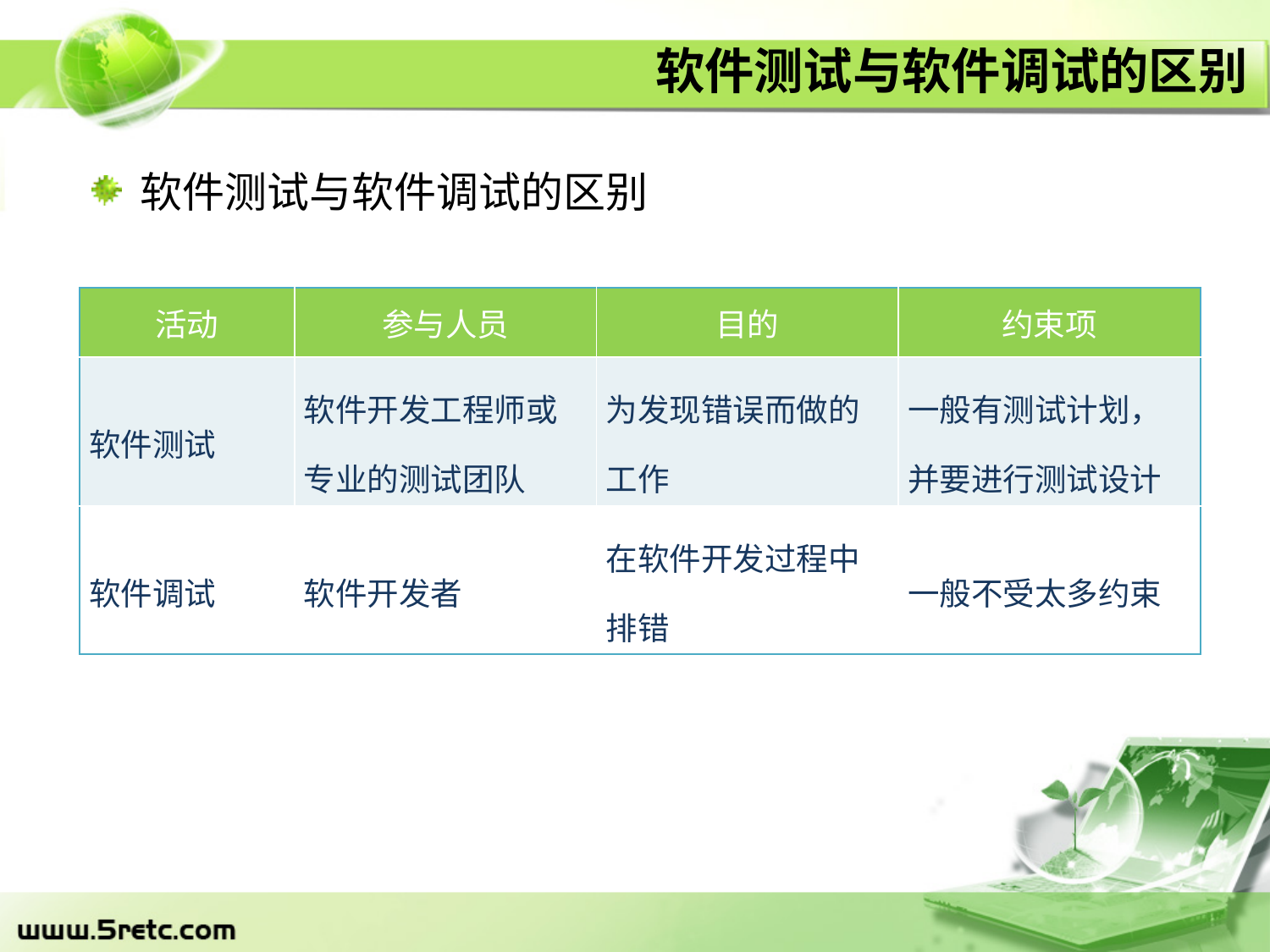

# 软件测试与软件调试的区别
软件测试与软件调试的区别

| 活动 | 参与人员 | 目的 | 约束项 |
| --- | --- | --- | --- |
| 软件测试 | 软件开发工程师或专业的测试团队 | 为发现错误而做的工作 | 一般有测试计划，并要进行测试设计 |
| 软件调试 | 软件开发者 | 在软件开发过程中排错 | 一般不受太多约束 |